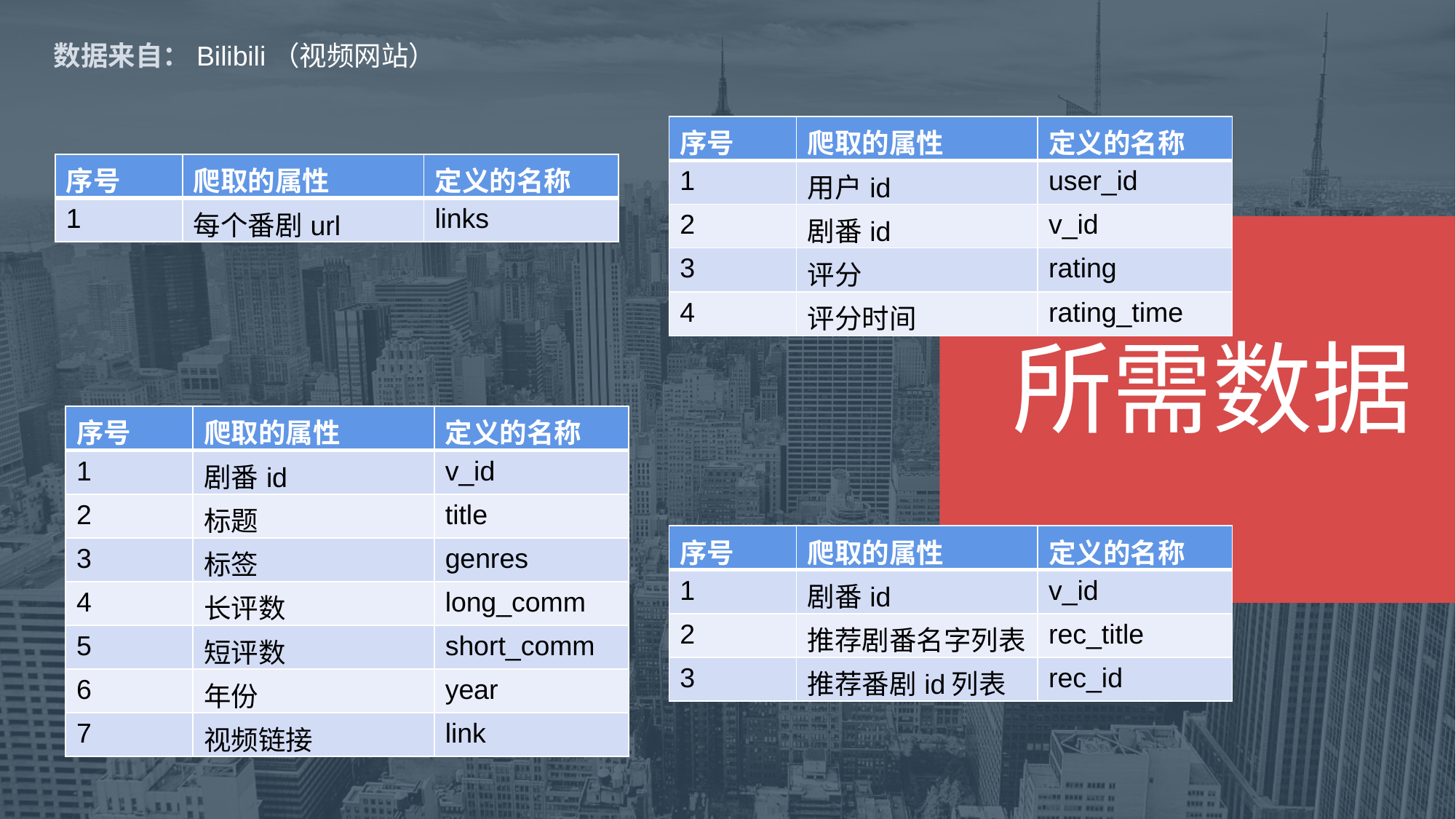

数据来自：Bilibili（视频网站）
| 序号 | 爬取的属性 | 定义的名称 |
| --- | --- | --- |
| 1 | 用户id | user\_id |
| 2 | 剧番id | v\_id |
| 3 | 评分 | rating |
| 4 | 评分时间 | rating\_time |
| 序号 | 爬取的属性 | 定义的名称 |
| --- | --- | --- |
| 1 | 每个番剧url | links |
所需数据
| 序号 | 爬取的属性 | 定义的名称 |
| --- | --- | --- |
| 1 | 剧番id | v\_id |
| 2 | 标题 | title |
| 3 | 标签 | genres |
| 4 | 长评数 | long\_comm |
| 5 | 短评数 | short\_comm |
| 6 | 年份 | year |
| 7 | 视频链接 | link |
| 序号 | 爬取的属性 | 定义的名称 |
| --- | --- | --- |
| 1 | 剧番id | v\_id |
| 2 | 推荐剧番名字列表 | rec\_title |
| 3 | 推荐番剧id列表 | rec\_id |